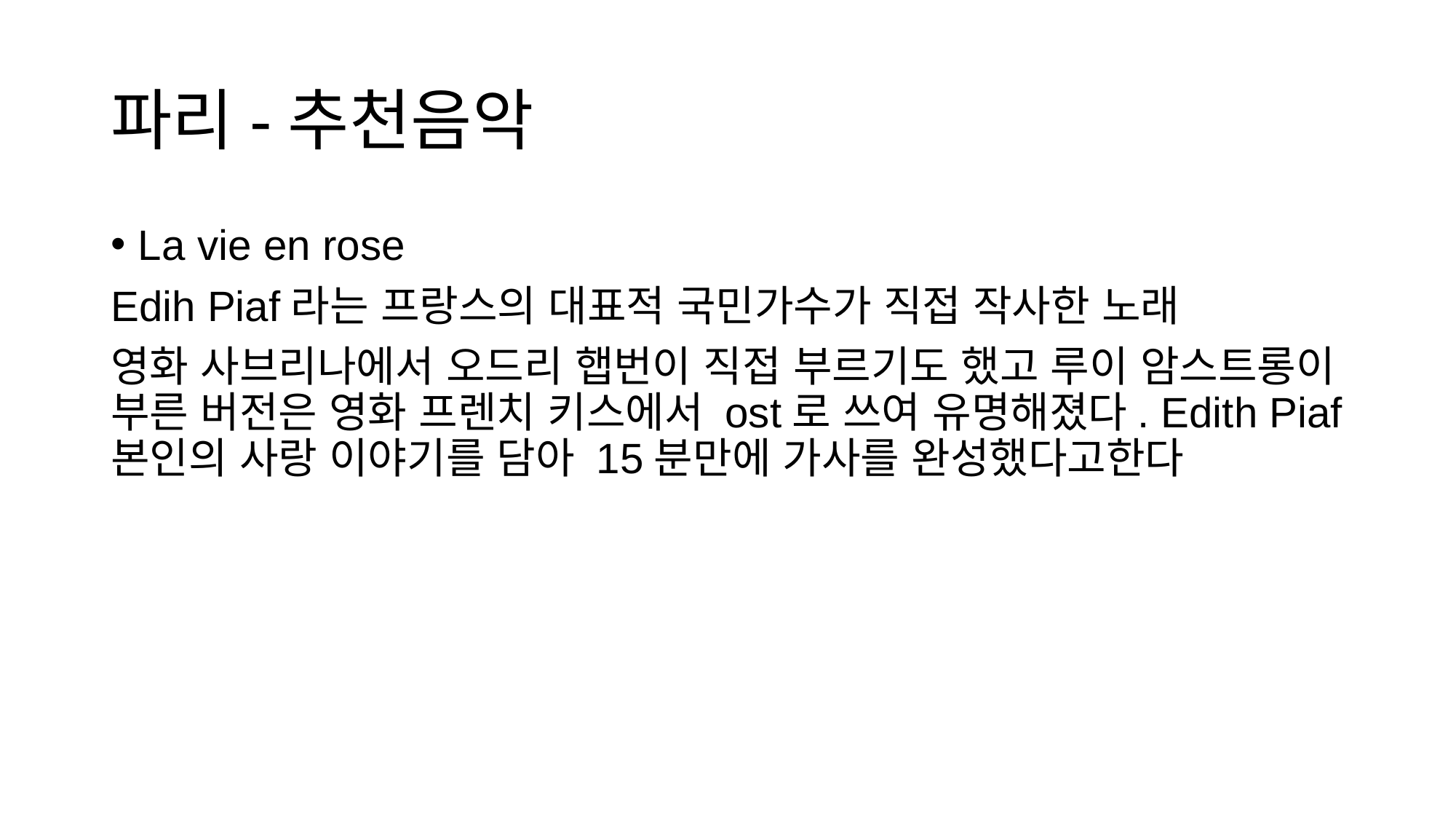

# 파리-추천음악
La vie en rose
Edih Piaf라는 프랑스의 대표적 국민가수가 직접 작사한 노래
영화 사브리나에서 오드리 햅번이 직접 부르기도 했고 루이 암스트롱이 부른 버전은 영화 프렌치 키스에서 ost로 쓰여 유명해졌다. Edith Piaf 본인의 사랑 이야기를 담아 15분만에 가사를 완성했다고한다